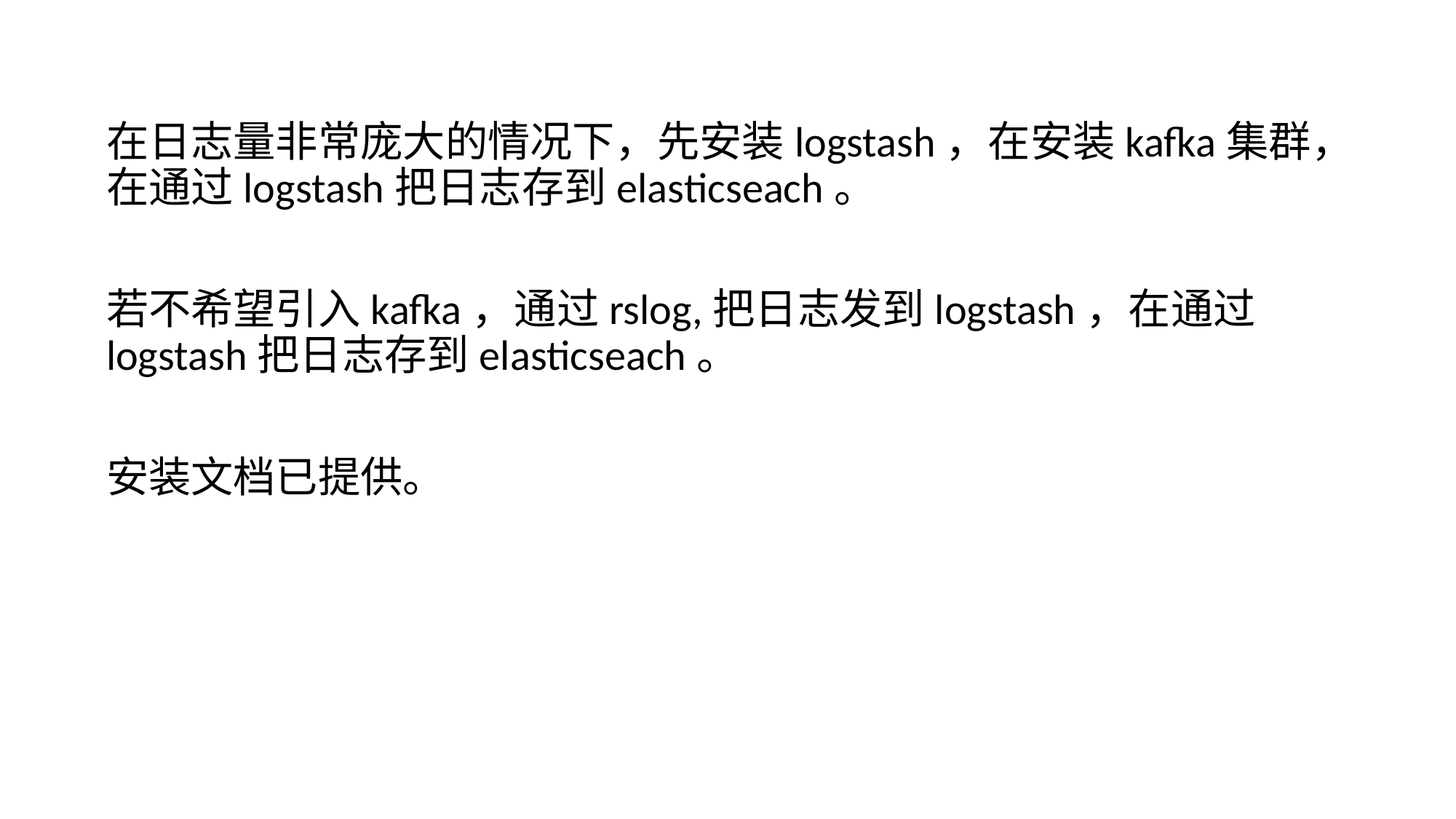

在日志量非常庞大的情况下，先安装logstash，在安装kafka集群，在通过logstash把日志存到elasticseach。

若不希望引入kafka，通过rslog,把日志发到logstash，在通过logstash把日志存到elasticseach。

安装文档已提供。